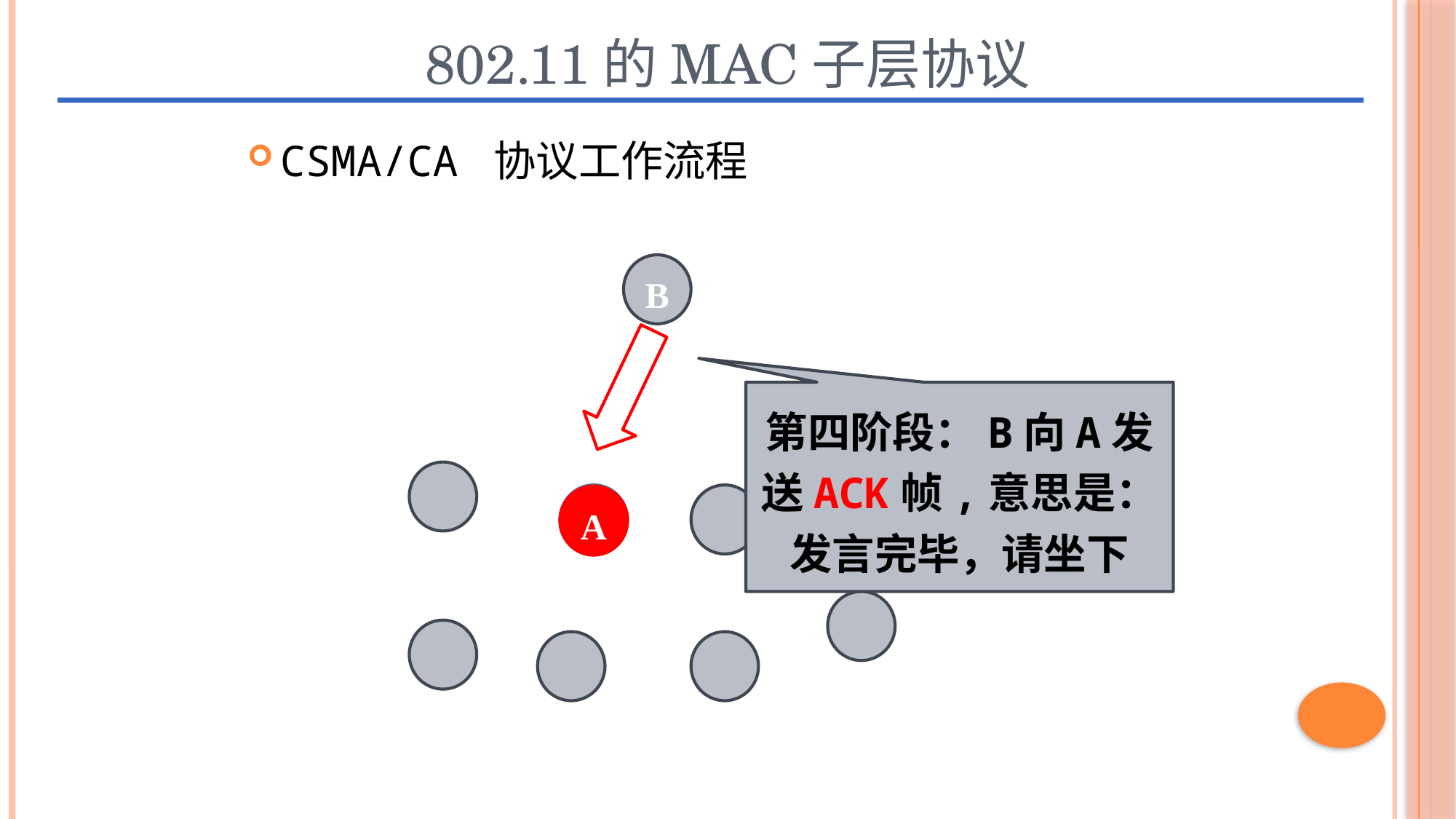

# 802.11的MAC子层协议
二、CSMA/CA协议
CSMA/CA 协议工作流程
B

第四阶段：B向A发送ACK帧,意思是：发言完毕，请坐下

A